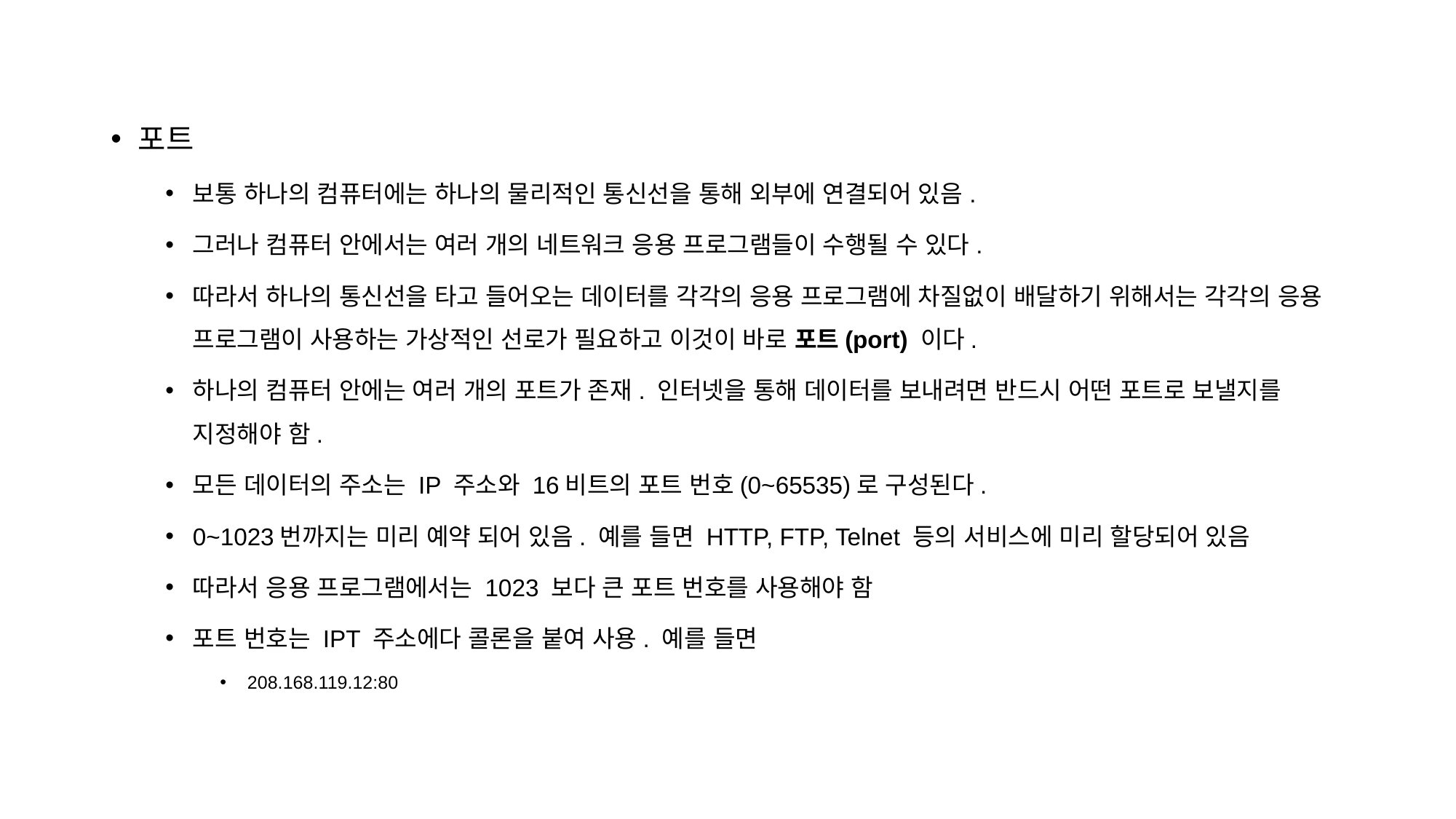

포트
보통 하나의 컴퓨터에는 하나의 물리적인 통신선을 통해 외부에 연결되어 있음.
그러나 컴퓨터 안에서는 여러 개의 네트워크 응용 프로그램들이 수행될 수 있다.
따라서 하나의 통신선을 타고 들어오는 데이터를 각각의 응용 프로그램에 차질없이 배달하기 위해서는 각각의 응용 프로그램이 사용하는 가상적인 선로가 필요하고 이것이 바로 포트(port) 이다.
하나의 컴퓨터 안에는 여러 개의 포트가 존재. 인터넷을 통해 데이터를 보내려면 반드시 어떤 포트로 보낼지를 지정해야 함.
모든 데이터의 주소는 IP 주소와 16비트의 포트 번호(0~65535)로 구성된다.
0~1023번까지는 미리 예약 되어 있음. 예를 들면 HTTP, FTP, Telnet 등의 서비스에 미리 할당되어 있음
따라서 응용 프로그램에서는 1023 보다 큰 포트 번호를 사용해야 함
포트 번호는 IPT 주소에다 콜론을 붙여 사용. 예를 들면
208.168.119.12:80